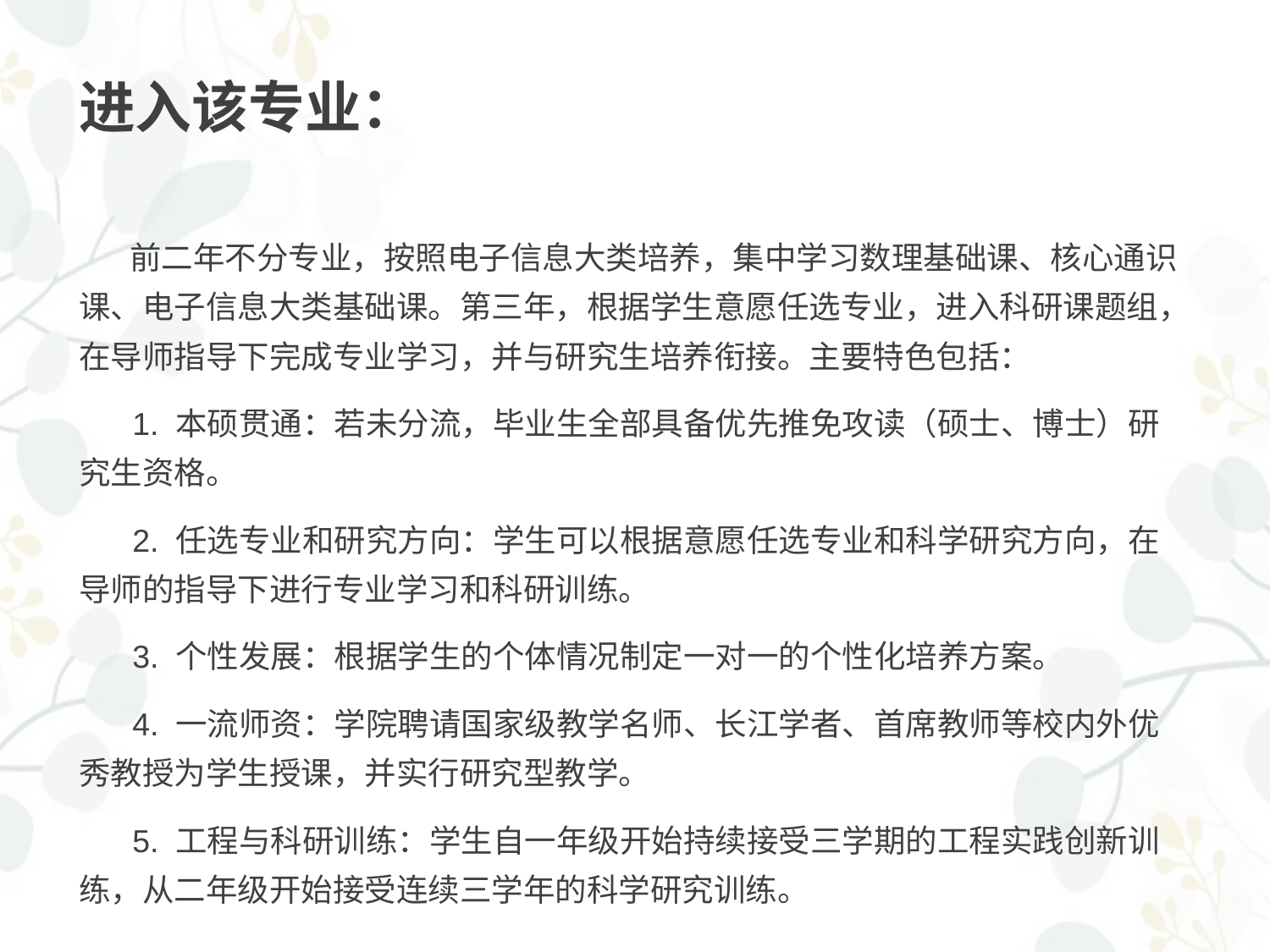

# 进入该专业：
      前二年不分专业，按照电子信息大类培养，集中学习数理基础课、核心通识课、电子信息大类基础课。第三年，根据学生意愿任选专业，进入科研课题组，在导师指导下完成专业学习，并与研究生培养衔接。主要特色包括：
      1. 本硕贯通：若未分流，毕业生全部具备优先推免攻读（硕士、博士）研究生资格。
      2. 任选专业和研究方向：学生可以根据意愿任选专业和科学研究方向，在导师的指导下进行专业学习和科研训练。
      3. 个性发展：根据学生的个体情况制定一对一的个性化培养方案。
      4. 一流师资：学院聘请国家级教学名师、长江学者、首席教师等校内外优秀教授为学生授课，并实行研究型教学。
      5. 工程与科研训练：学生自一年级开始持续接受三学期的工程实践创新训练，从二年级开始接受连续三学年的科学研究训练。